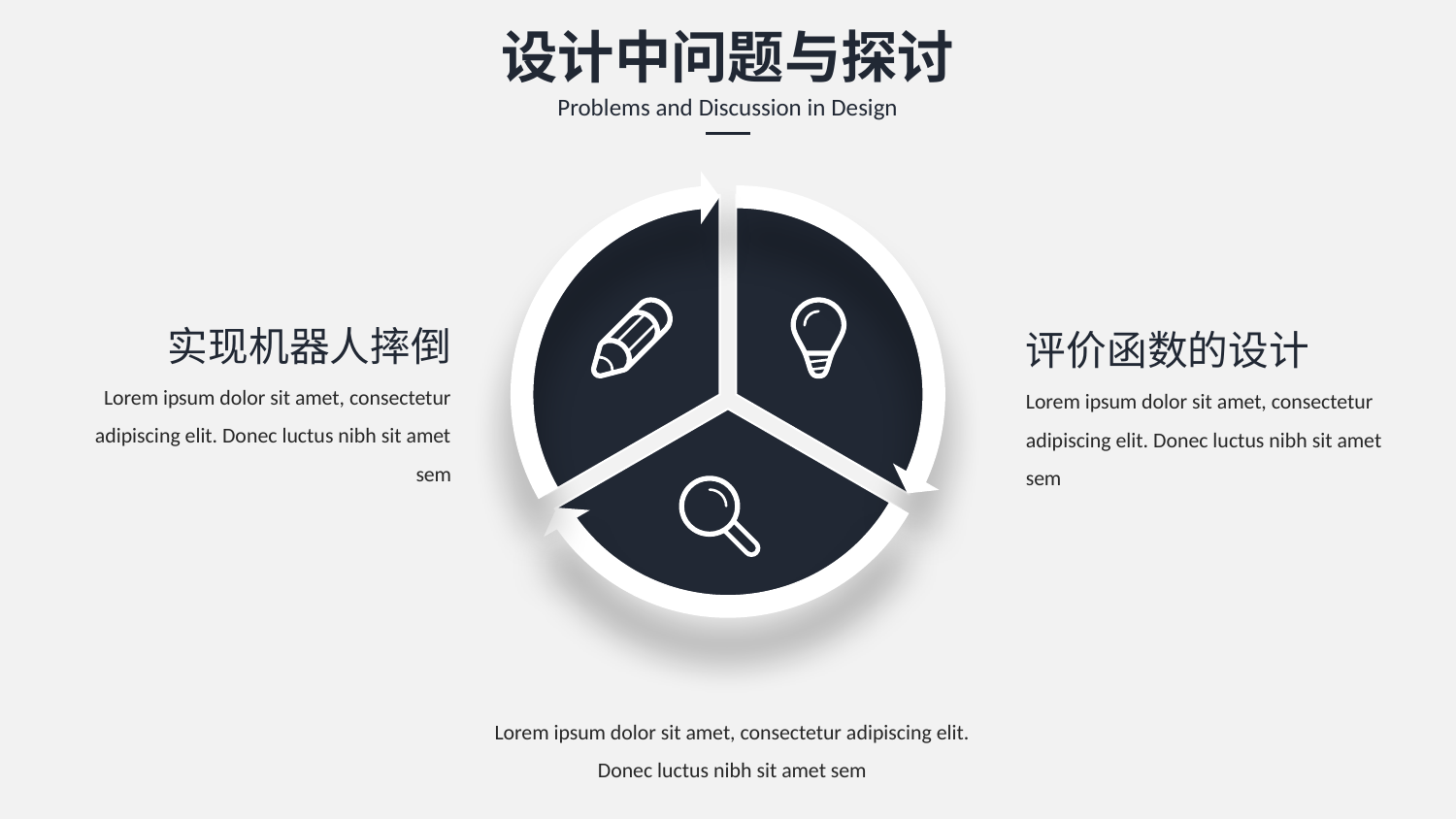

设计中问题与探讨
Problems and Discussion in Design

实现机器人摔倒
评价函数的设计
Lorem ipsum dolor sit amet, consectetur adipiscing elit. Donec luctus nibh sit amet sem
Lorem ipsum dolor sit amet, consectetur adipiscing elit. Donec luctus nibh sit amet sem

Lorem ipsum dolor sit amet, consectetur adipiscing elit. Donec luctus nibh sit amet sem